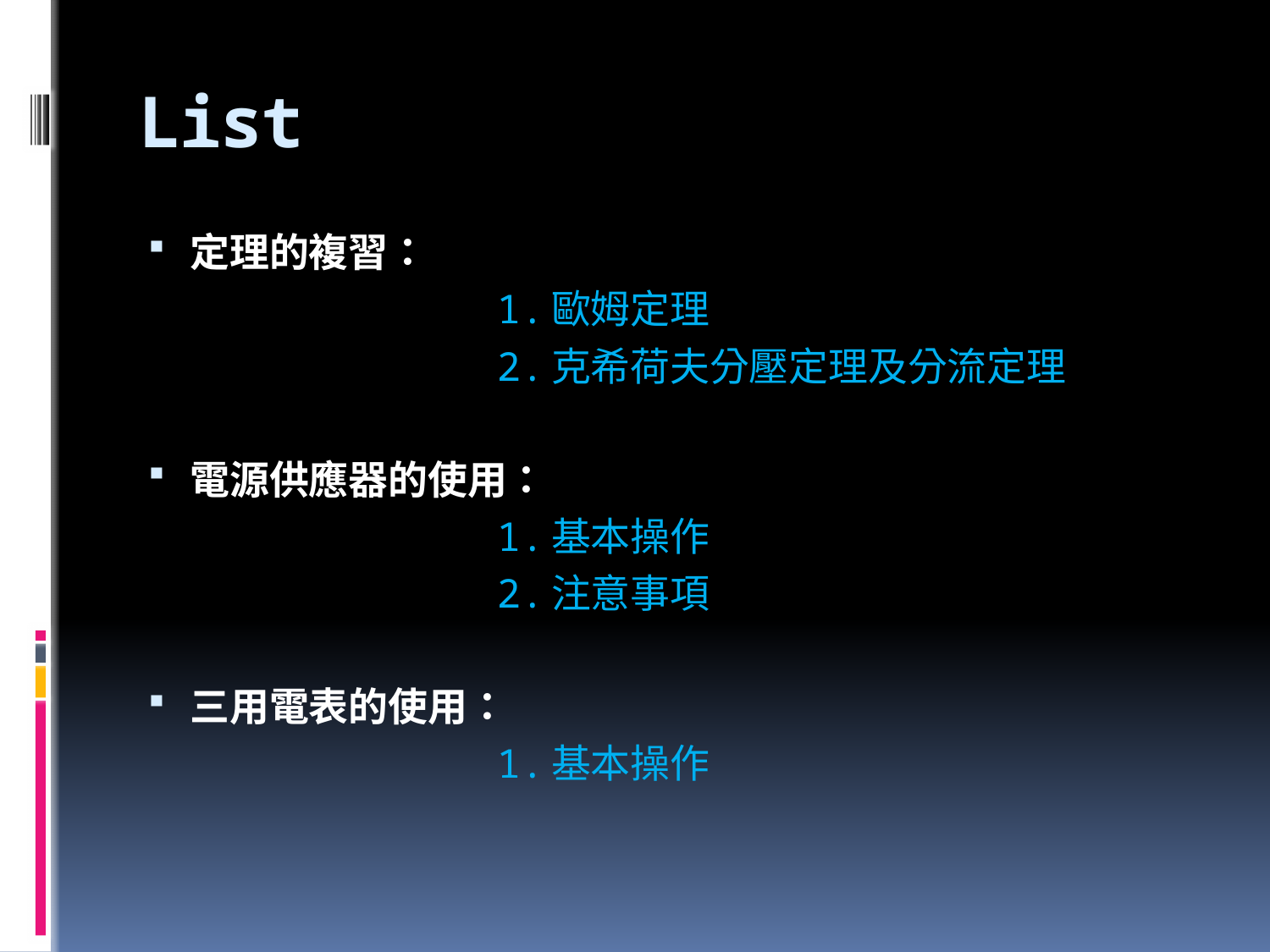

# List
定理的複習：
				1.歐姆定理
				2.克希荷夫分壓定理及分流定理

電源供應器的使用：
				1.基本操作
				2.注意事項

三用電表的使用：
				1.基本操作